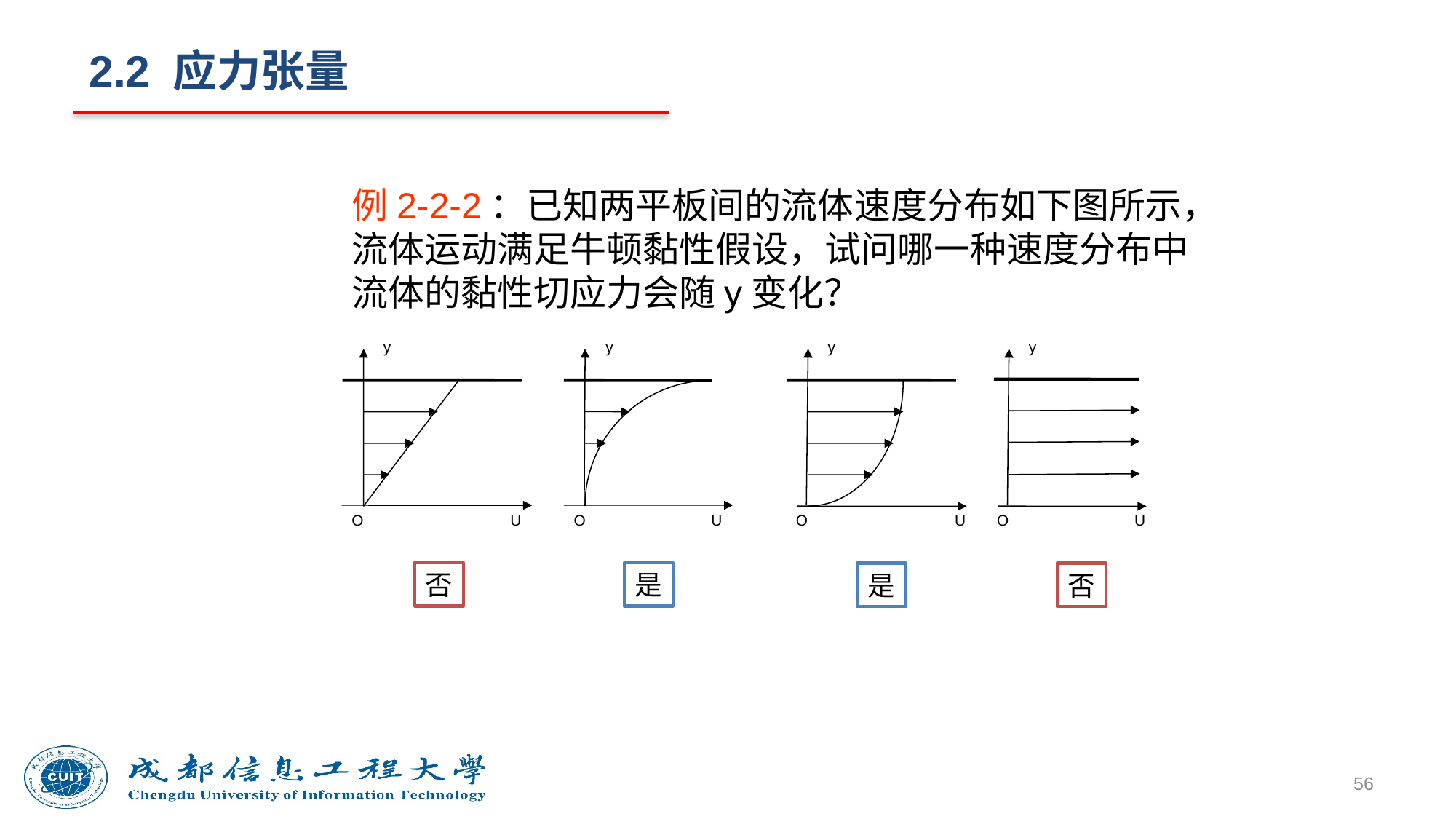

# 2.2 应力张量
例2-2-2：已知两平板间的流体速度分布如下图所示，流体运动满足牛顿黏性假设，试问哪一种速度分布中流体的黏性切应力会随y变化？

y
y
y
y

O

U
O
U
O
U
O
U

否
是
是
否
56